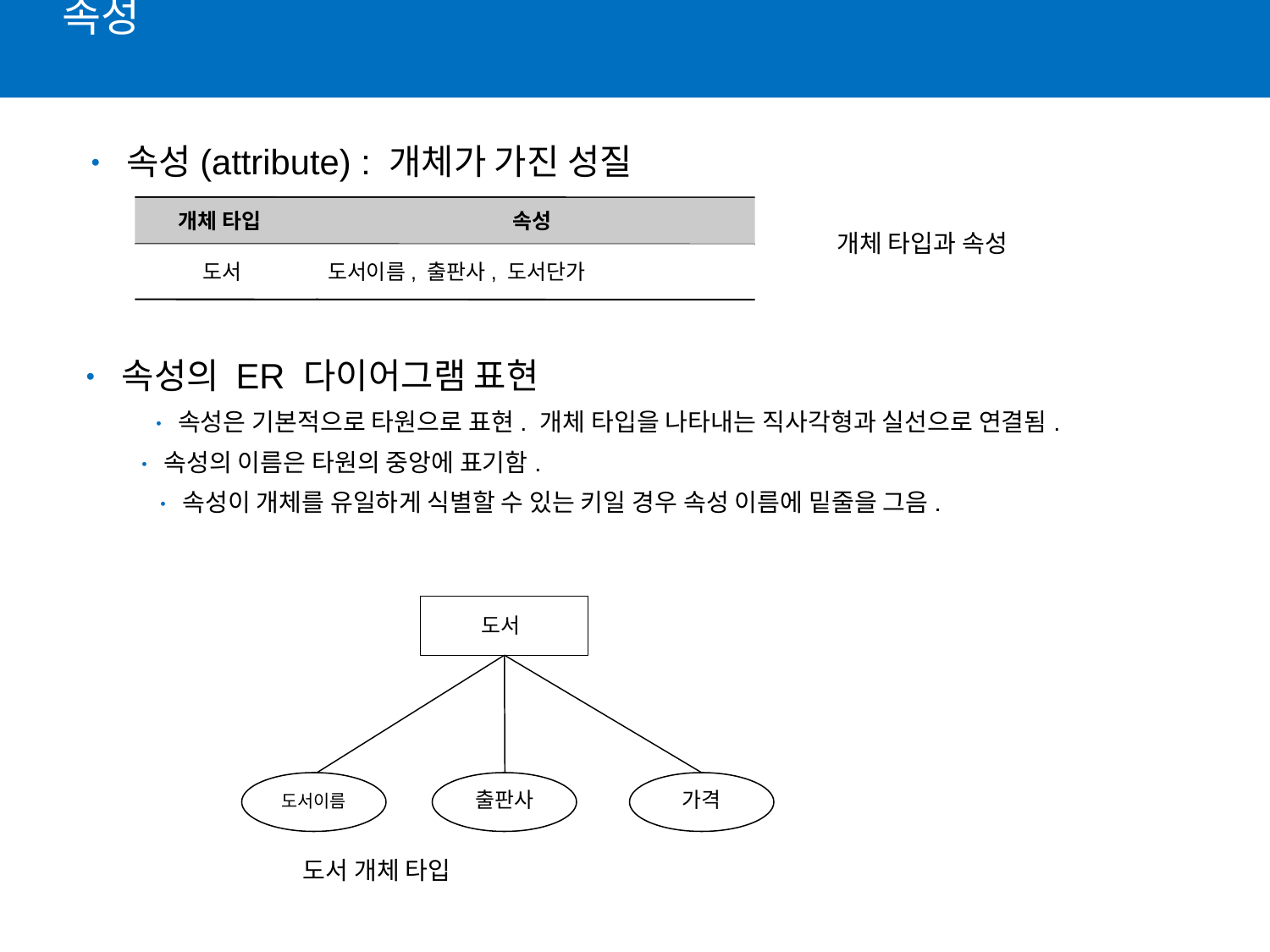

속성
• 속성(attribute) : 개체가 가진 성질
개체 타입
속성
개체 타입과 속성
도서
도서이름, 출판사, 도서단가
• 속성의 ER 다이어그램 표현
• 속성은 기본적으로 타원으로 표현. 개체 타입을 나타내는 직사각형과 실선으로 연결됨.
• 속성의 이름은 타원의 중앙에 표기함.
• 속성이 개체를 유일하게 식별할 수 있는 키일 경우 속성 이름에 밑줄을 그음.

도서
도서이름
출판사
가격
도서 개체 타입